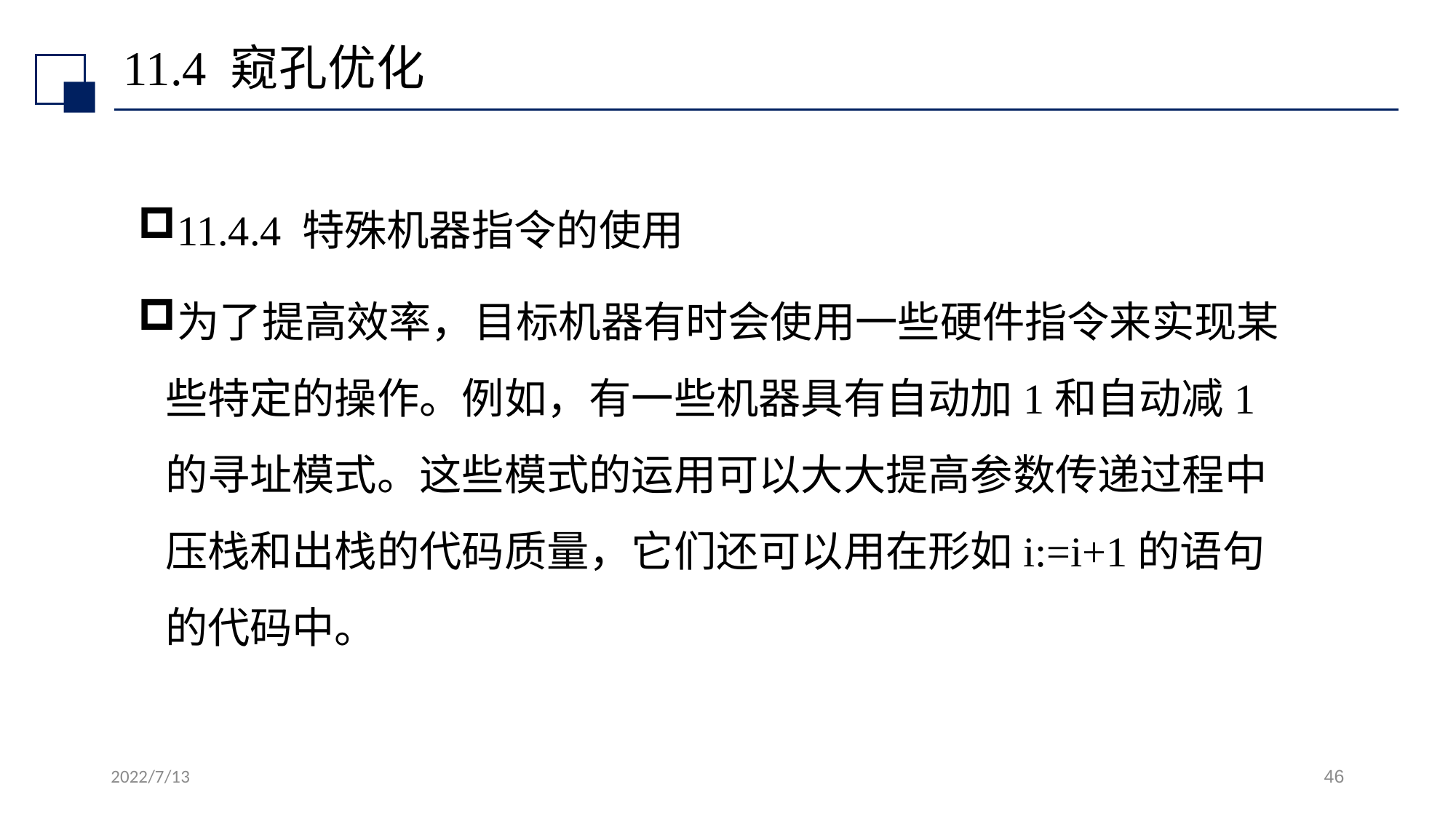

# 11.4 窥孔优化
11.4.4 特殊机器指令的使用
为了提高效率，目标机器有时会使用一些硬件指令来实现某些特定的操作。例如，有一些机器具有自动加1和自动减1的寻址模式。这些模式的运用可以大大提高参数传递过程中压栈和出栈的代码质量，它们还可以用在形如i:=i+1的语句的代码中。
2022/7/13
46